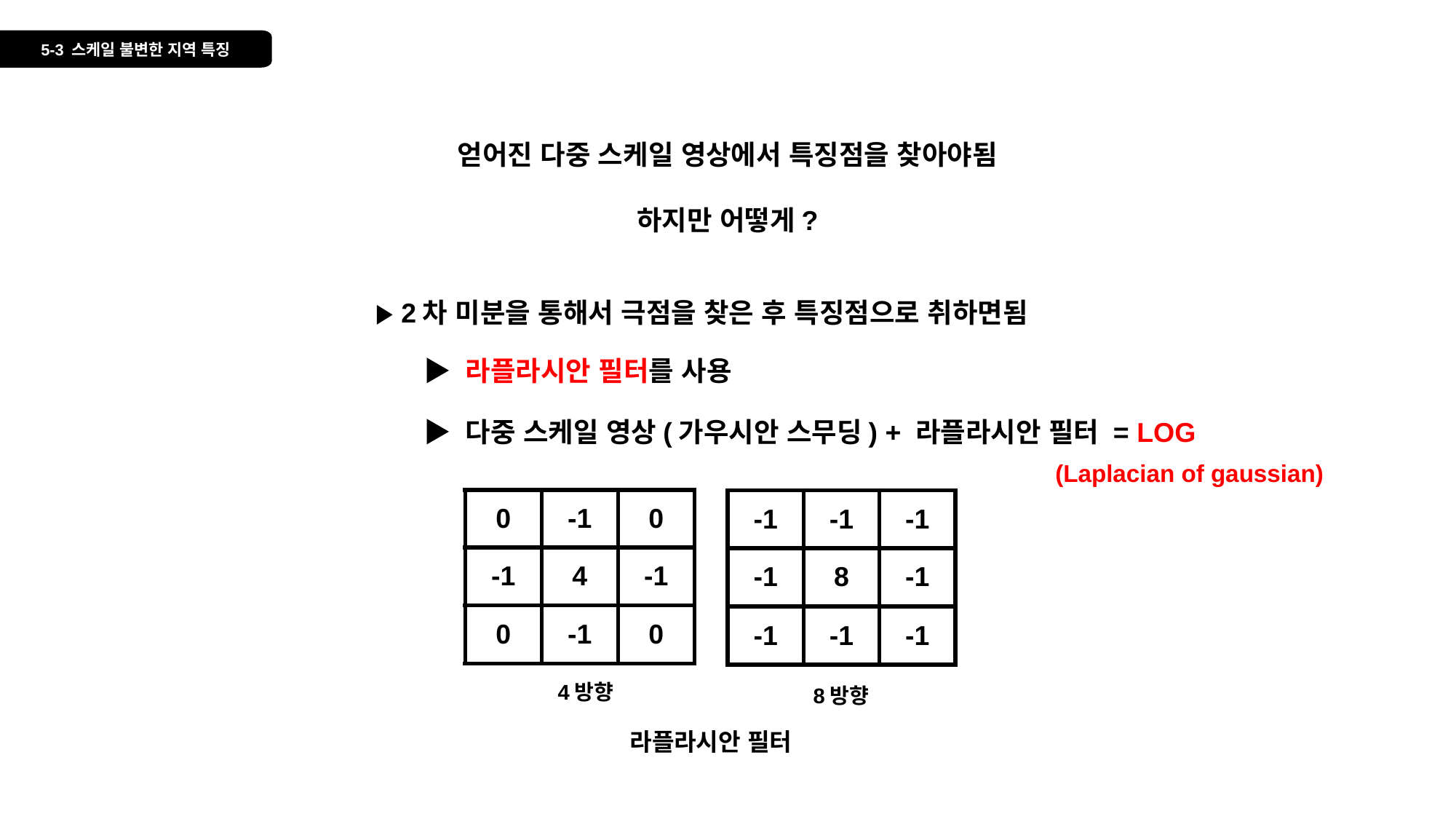

5-3 스케일 불변한 지역 특징
얻어진 다중 스케일 영상에서 특징점을 찾아야됨

하지만 어떻게?
▶ 2차 미분을 통해서 극점을 찾은 후 특징점으로 취하면됨
▶ 라플라시안 필터를 사용
▶ 다중 스케일 영상(가우시안 스무딩) + 라플라시안 필터 = LOG
(Laplacian of gaussian)
| 0 | -1 | 0 |
| --- | --- | --- |
| -1 | 4 | -1 |
| 0 | -1 | 0 |
| -1 | -1 | -1 |
| --- | --- | --- |
| -1 | 8 | -1 |
| -1 | -1 | -1 |
4방향
8방향
라플라시안 필터